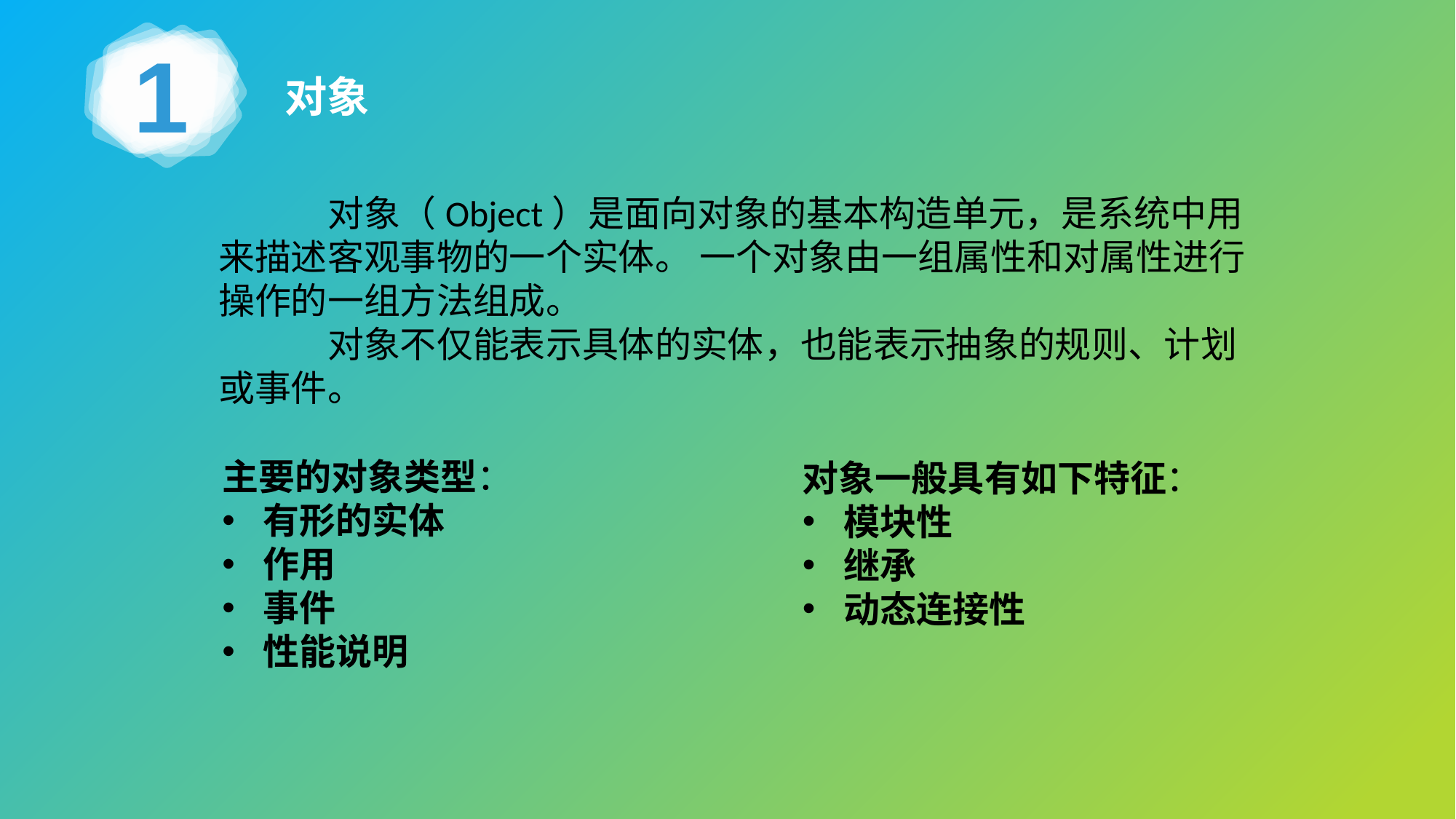

1

对象
	对象（Object）是面向对象的基本构造单元，是系统中用来描述客观事物的一个实体。 一个对象由一组属性和对属性进行操作的一组方法组成。
	对象不仅能表示具体的实体，也能表示抽象的规则、计划或事件。
主要的对象类型：
有形的实体
作用
事件
性能说明
对象一般具有如下特征：
模块性
继承
动态连接性